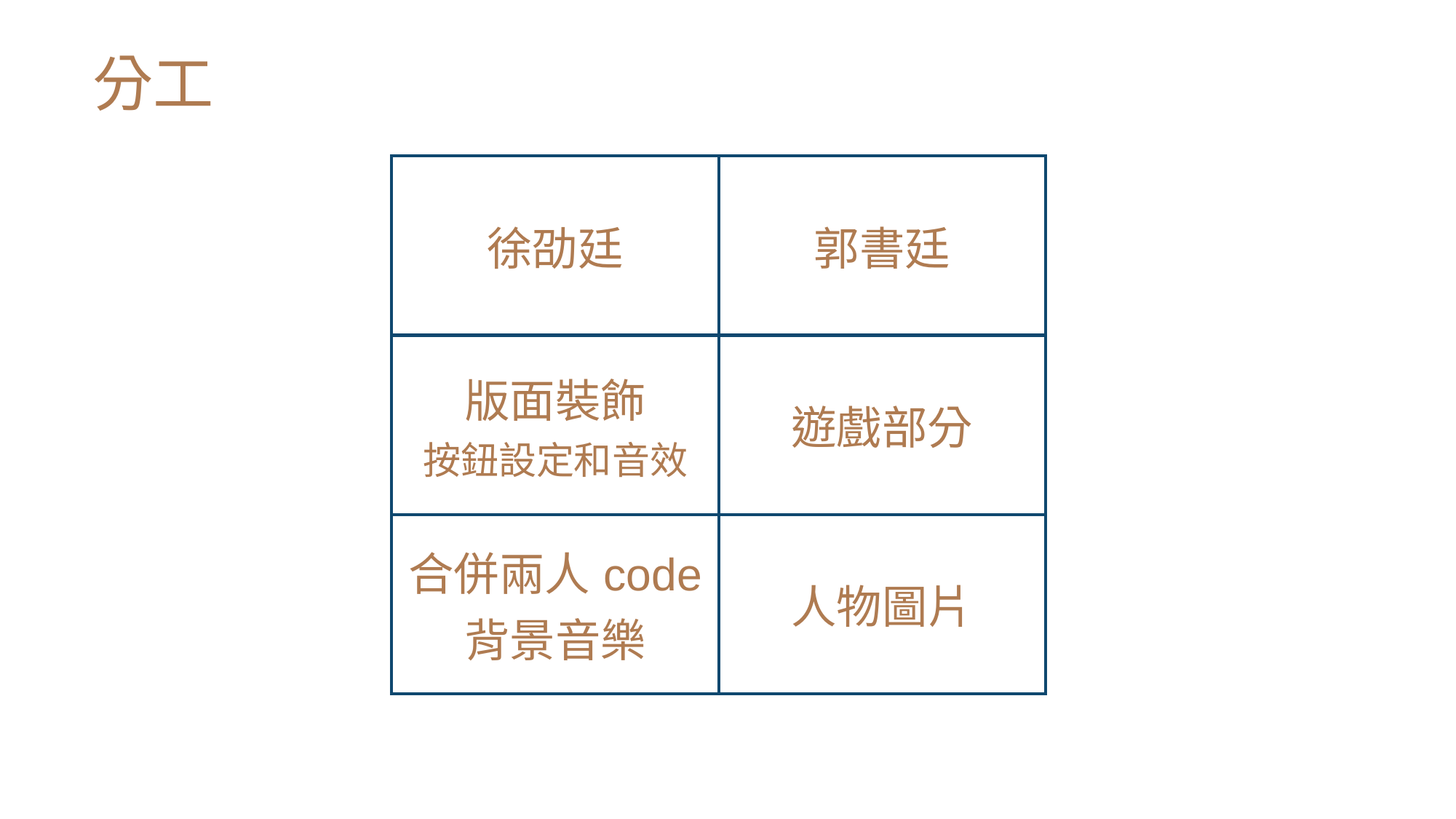

# 分工

| 徐劭廷 | 郭書廷 |
| --- | --- |
| 版面裝飾 按鈕設定和音效 | 遊戲部分 |
| 合併兩人code 背景音樂 | 人物圖片 |